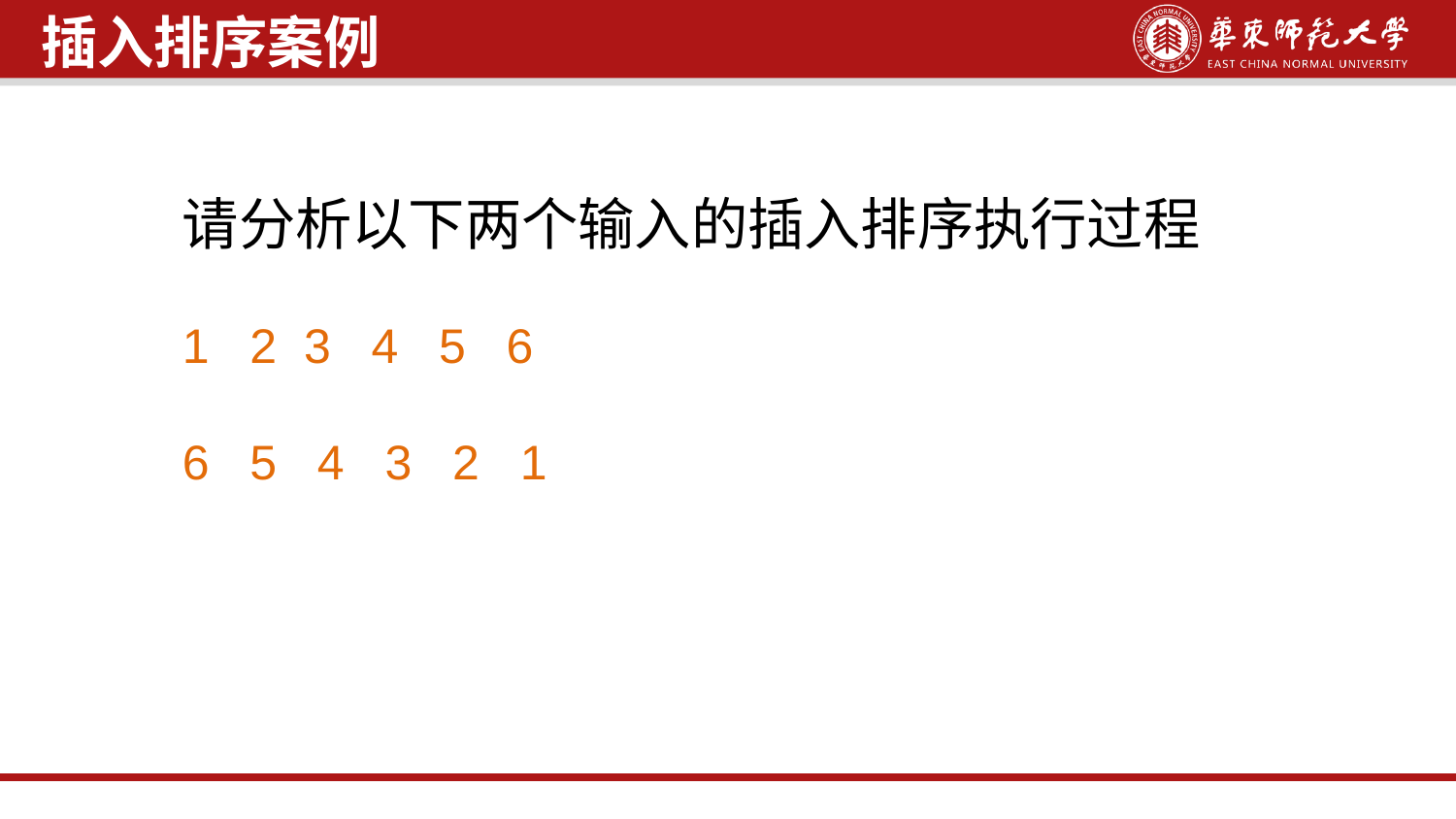

插入排序案例
请分析以下两个输入的插入排序执行过程

1   2  3   4   5   6

6   5   4   3   2   1